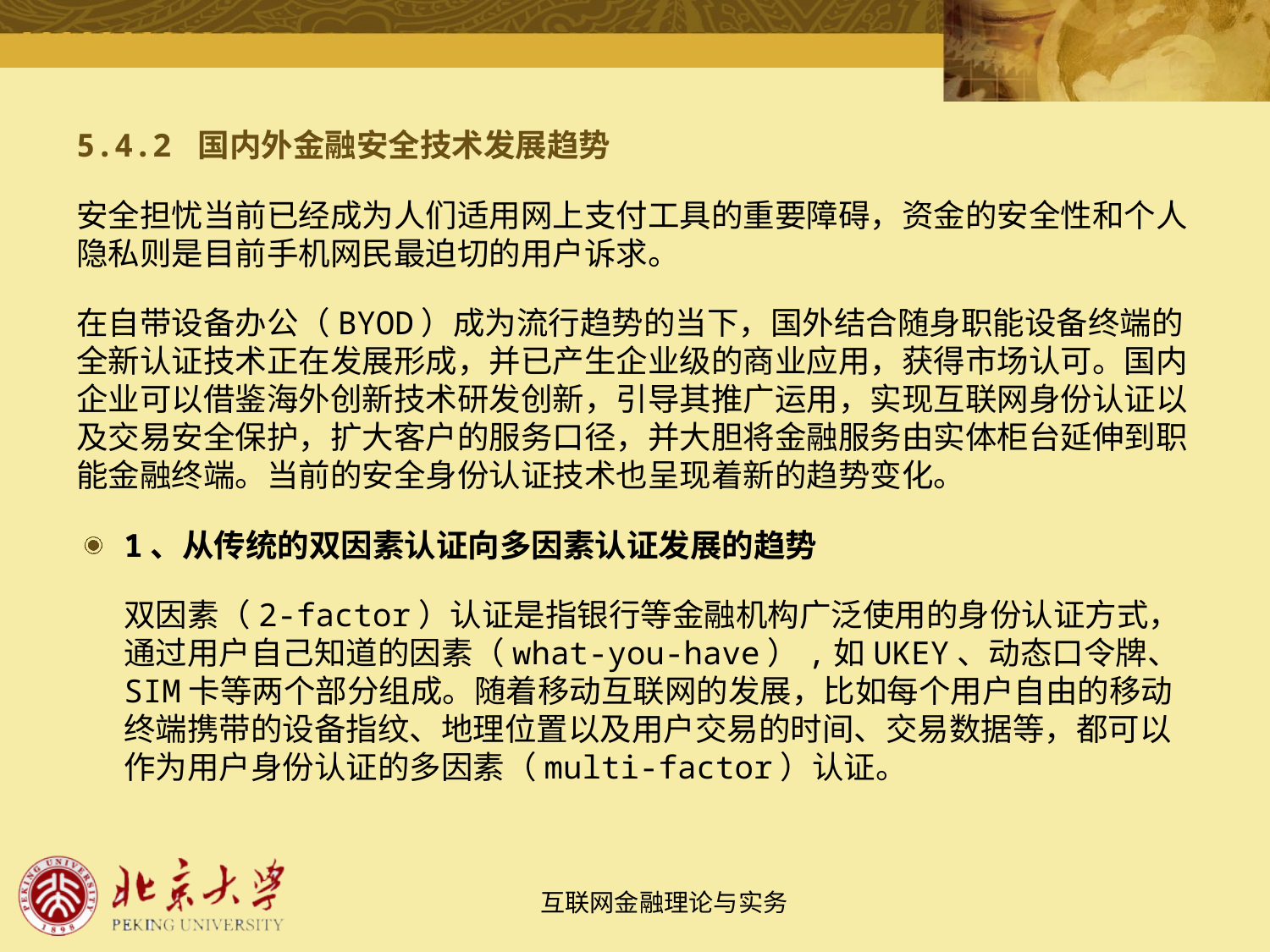

5.4.2 国内外金融安全技术发展趋势
安全担忧当前已经成为人们适用网上支付工具的重要障碍，资金的安全性和个人隐私则是目前手机网民最迫切的用户诉求。
在自带设备办公（BYOD）成为流行趋势的当下，国外结合随身职能设备终端的全新认证技术正在发展形成，并已产生企业级的商业应用，获得市场认可。国内企业可以借鉴海外创新技术研发创新，引导其推广运用，实现互联网身份认证以及交易安全保护，扩大客户的服务口径，并大胆将金融服务由实体柜台延伸到职能金融终端。当前的安全身份认证技术也呈现着新的趋势变化。
1、从传统的双因素认证向多因素认证发展的趋势
双因素（2-factor）认证是指银行等金融机构广泛使用的身份认证方式，通过用户自己知道的因素（what-you-have）,如UKEY、动态口令牌、SIM卡等两个部分组成。随着移动互联网的发展，比如每个用户自由的移动终端携带的设备指纹、地理位置以及用户交易的时间、交易数据等，都可以作为用户身份认证的多因素（multi-factor）认证。